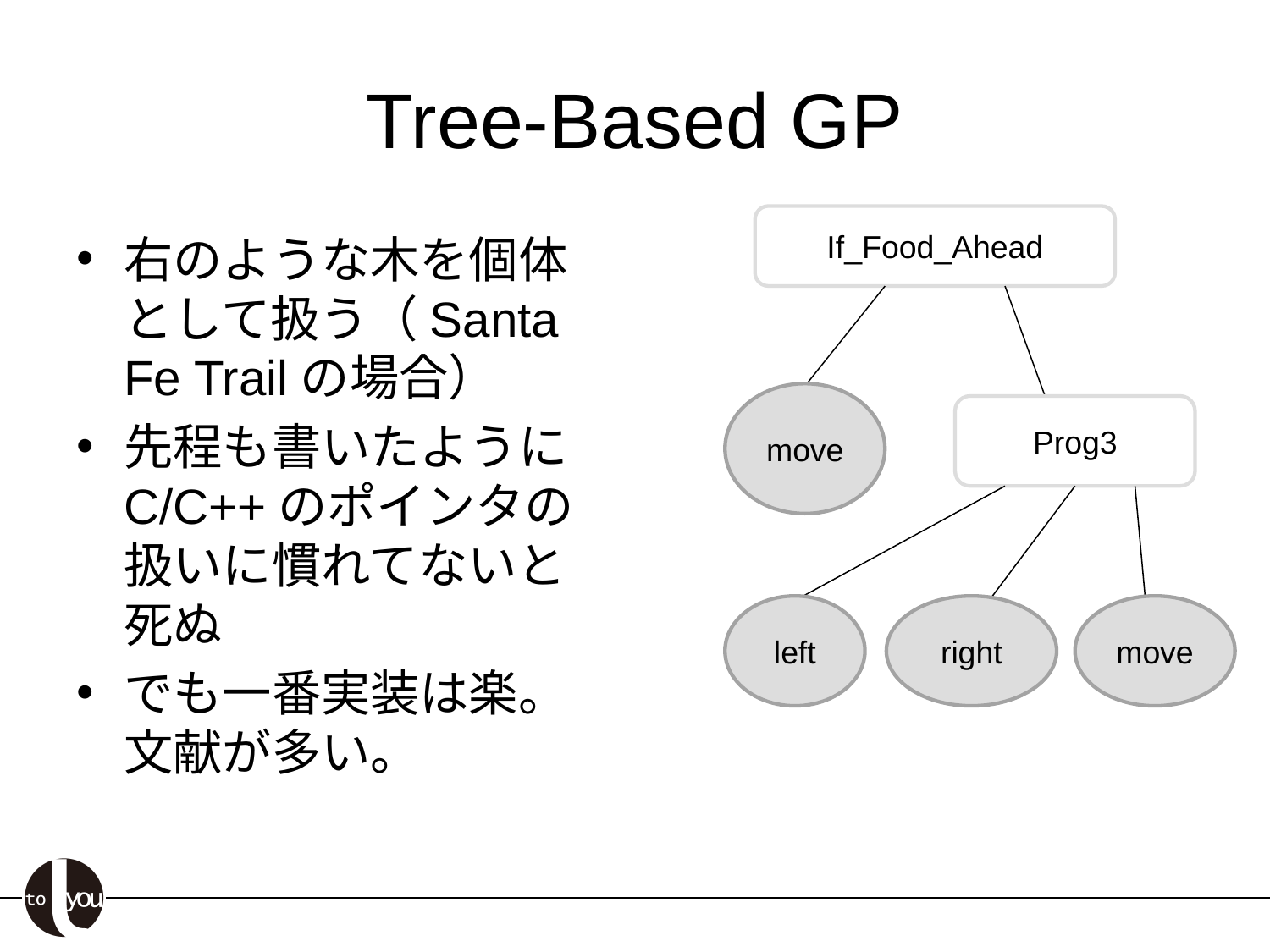

# Tree-Based GP
If_Food_Ahead
右のような木を個体として扱う（Santa Fe Trailの場合）
先程も書いたようにC/C++のポインタの扱いに慣れてないと死ぬ
でも一番実装は楽。文献が多い。
move
Prog3
left
right
move